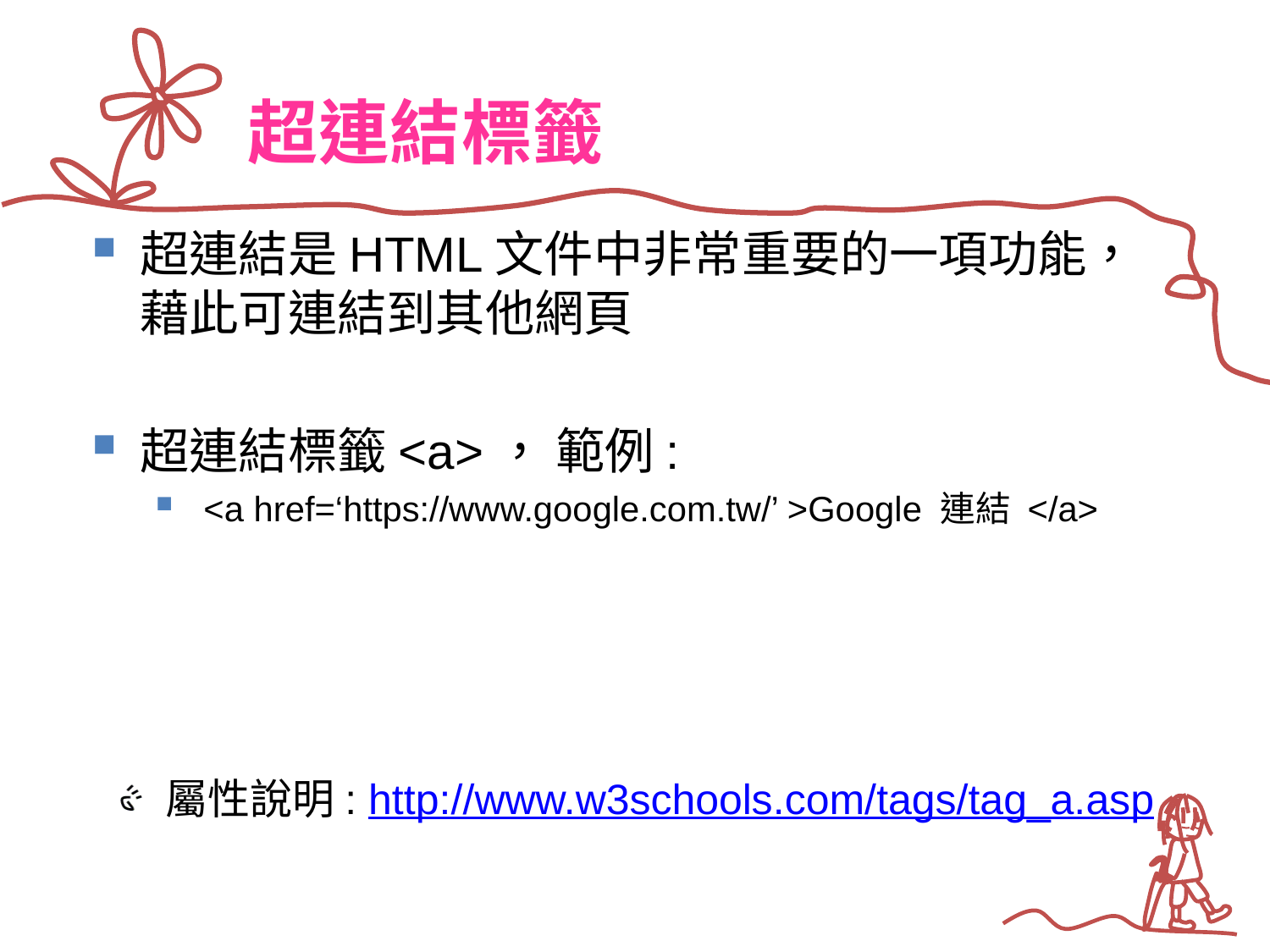

# 超連結標籤
超連結是HTML文件中非常重要的一項功能，藉此可連結到其他網頁

超連結標籤<a>， 範例:
<a href=‘https://www.google.com.tw/’ >Google 連結 </a>
屬性說明: http://www.w3schools.com/tags/tag_a.asp